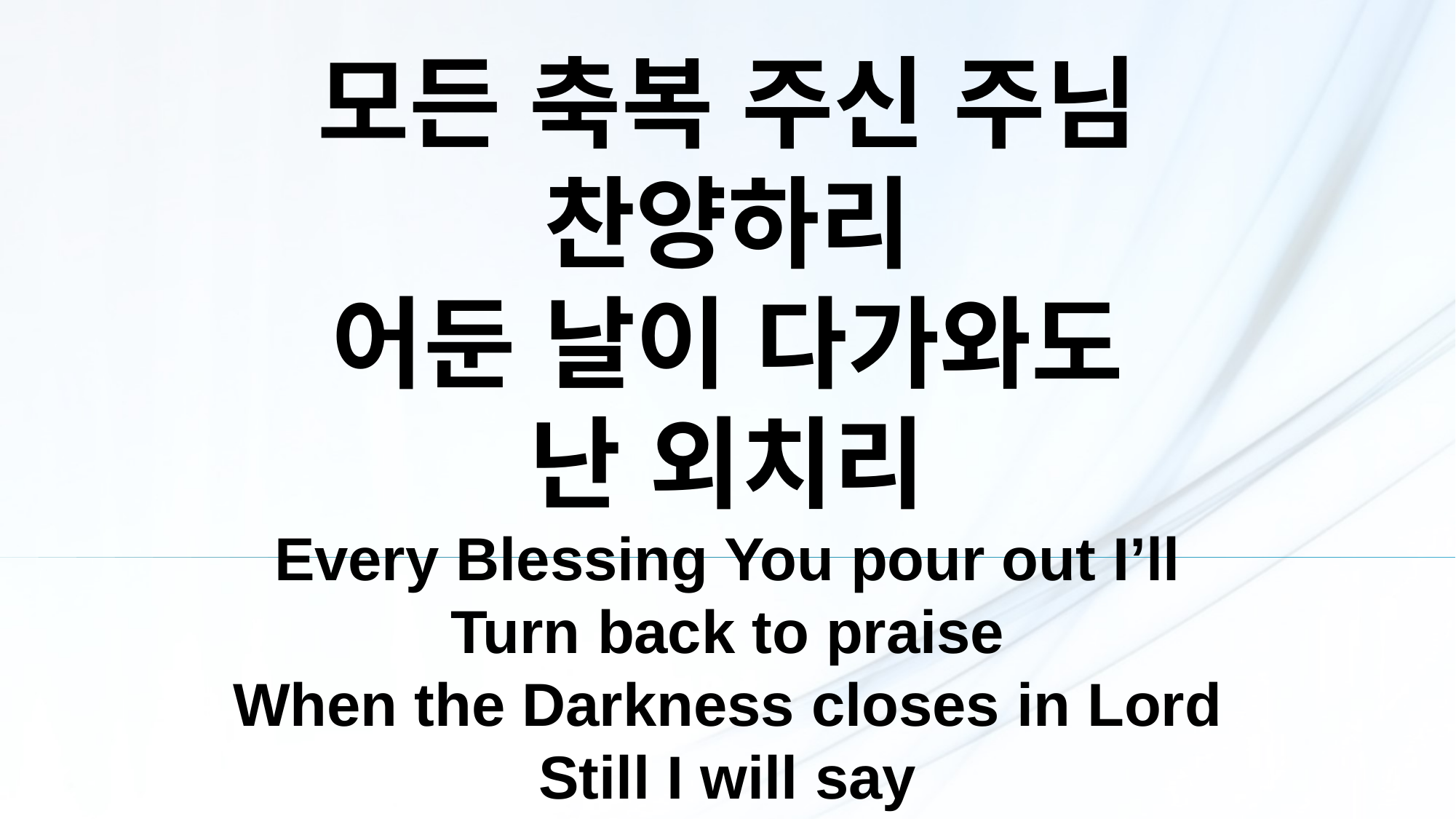

# 모든 축복 주신 주님 찬양하리 어둔 날이 다가와도 난 외치리 Every Blessing You pour out I’ll Turn back to praise When the Darkness closes in Lord Still I will say